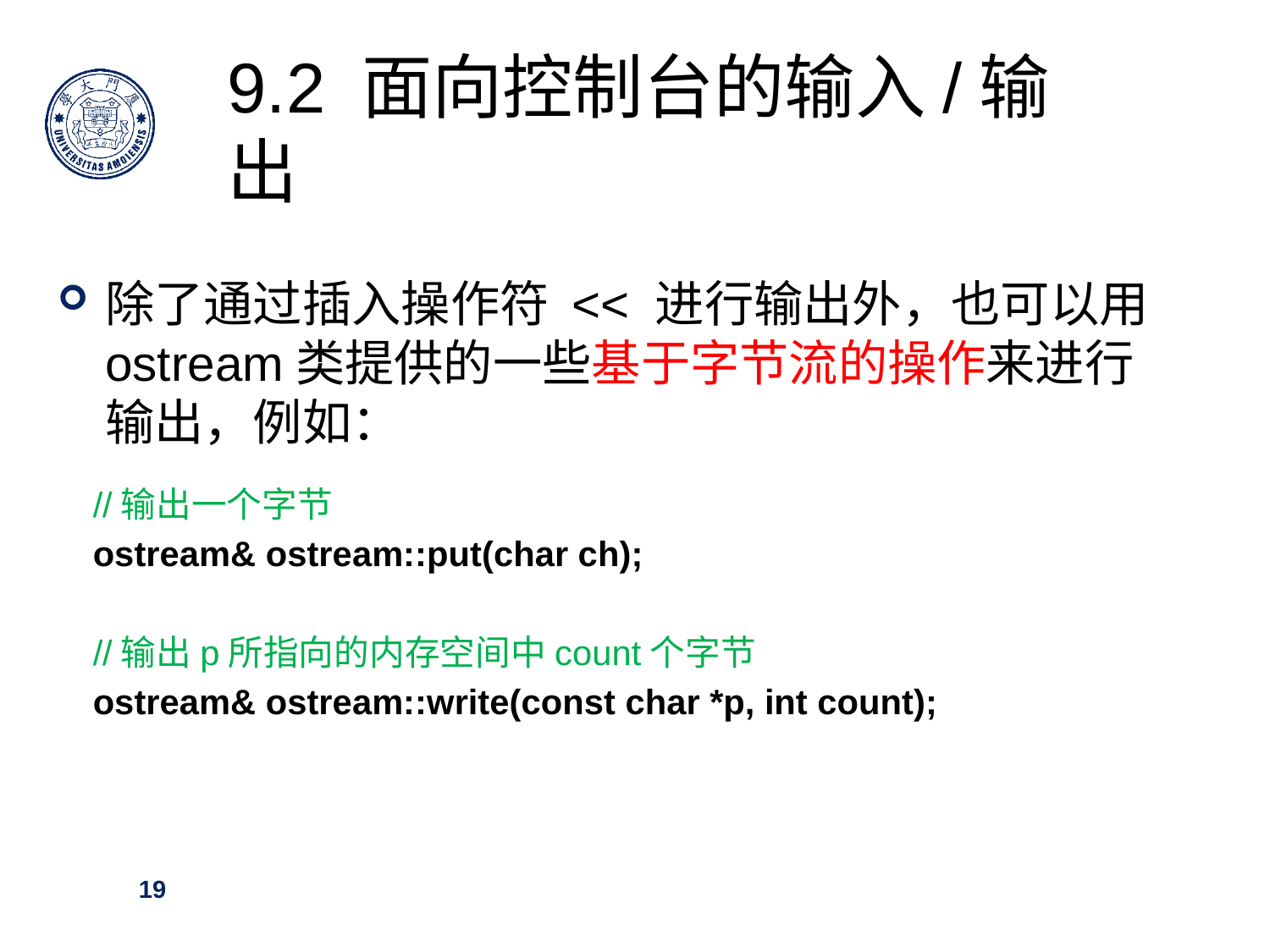

9.2 面向控制台的输入/输出
除了通过插入操作符 << 进行输出外，也可以用ostream类提供的一些基于字节流的操作来进行输出，例如：

//输出一个字节
ostream& ostream::put(char ch);

//输出p所指向的内存空间中count个字节
ostream& ostream::write(const char *p, int count);
19